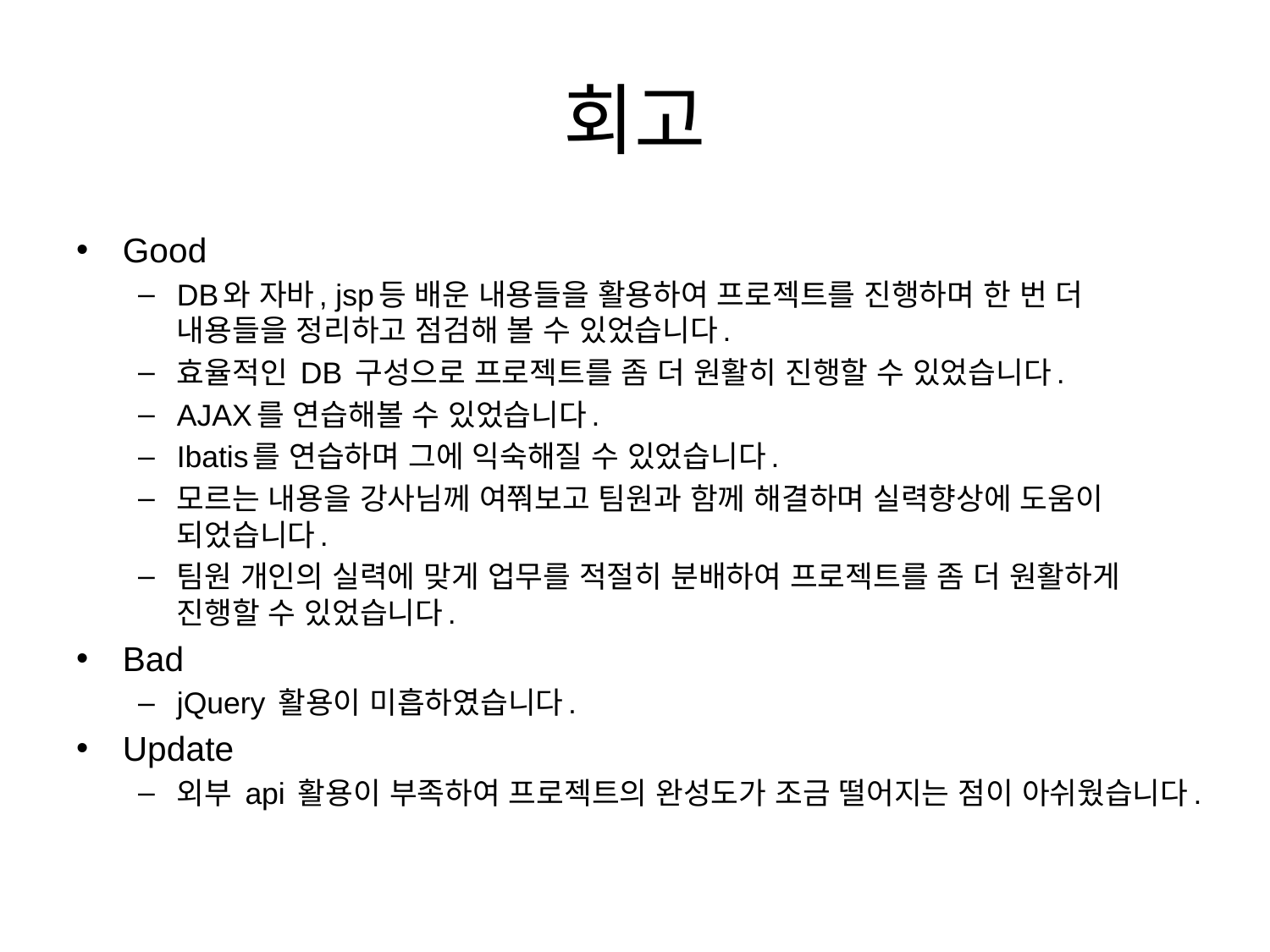

# 회고
Good
DB와 자바, jsp등 배운 내용들을 활용하여 프로젝트를 진행하며 한 번 더 내용들을 정리하고 점검해 볼 수 있었습니다.
효율적인 DB 구성으로 프로젝트를 좀 더 원활히 진행할 수 있었습니다.
AJAX를 연습해볼 수 있었습니다.
Ibatis를 연습하며 그에 익숙해질 수 있었습니다.
모르는 내용을 강사님께 여쭤보고 팀원과 함께 해결하며 실력향상에 도움이 되었습니다.
팀원 개인의 실력에 맞게 업무를 적절히 분배하여 프로젝트를 좀 더 원활하게 진행할 수 있었습니다.
Bad
jQuery 활용이 미흡하였습니다.
Update
외부 api 활용이 부족하여 프로젝트의 완성도가 조금 떨어지는 점이 아쉬웠습니다.